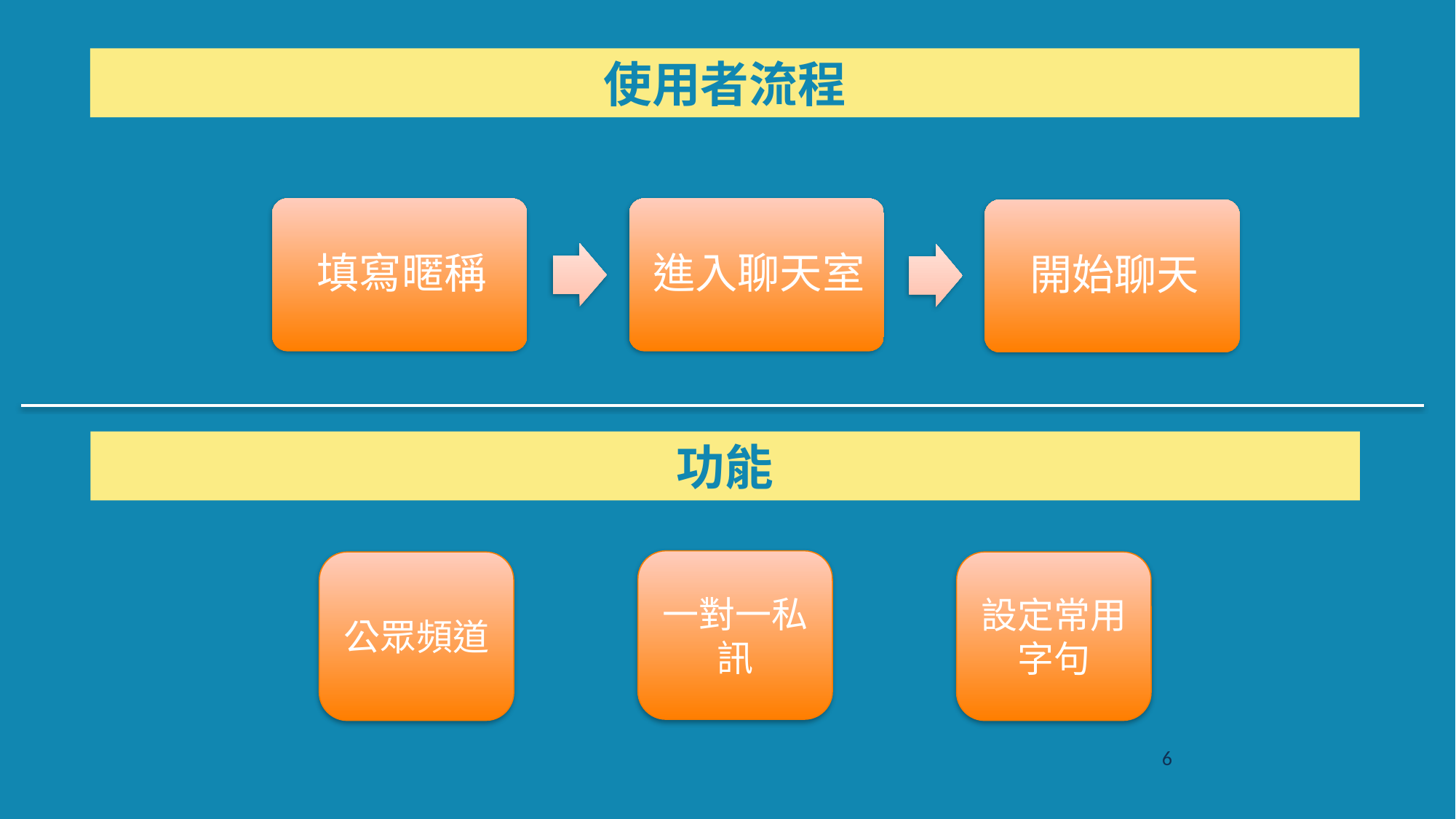

使用者流程
填寫暱稱

進入聊天室

開始聊天
功能
一對一私訊
公眾頻道
設定常用字句
6